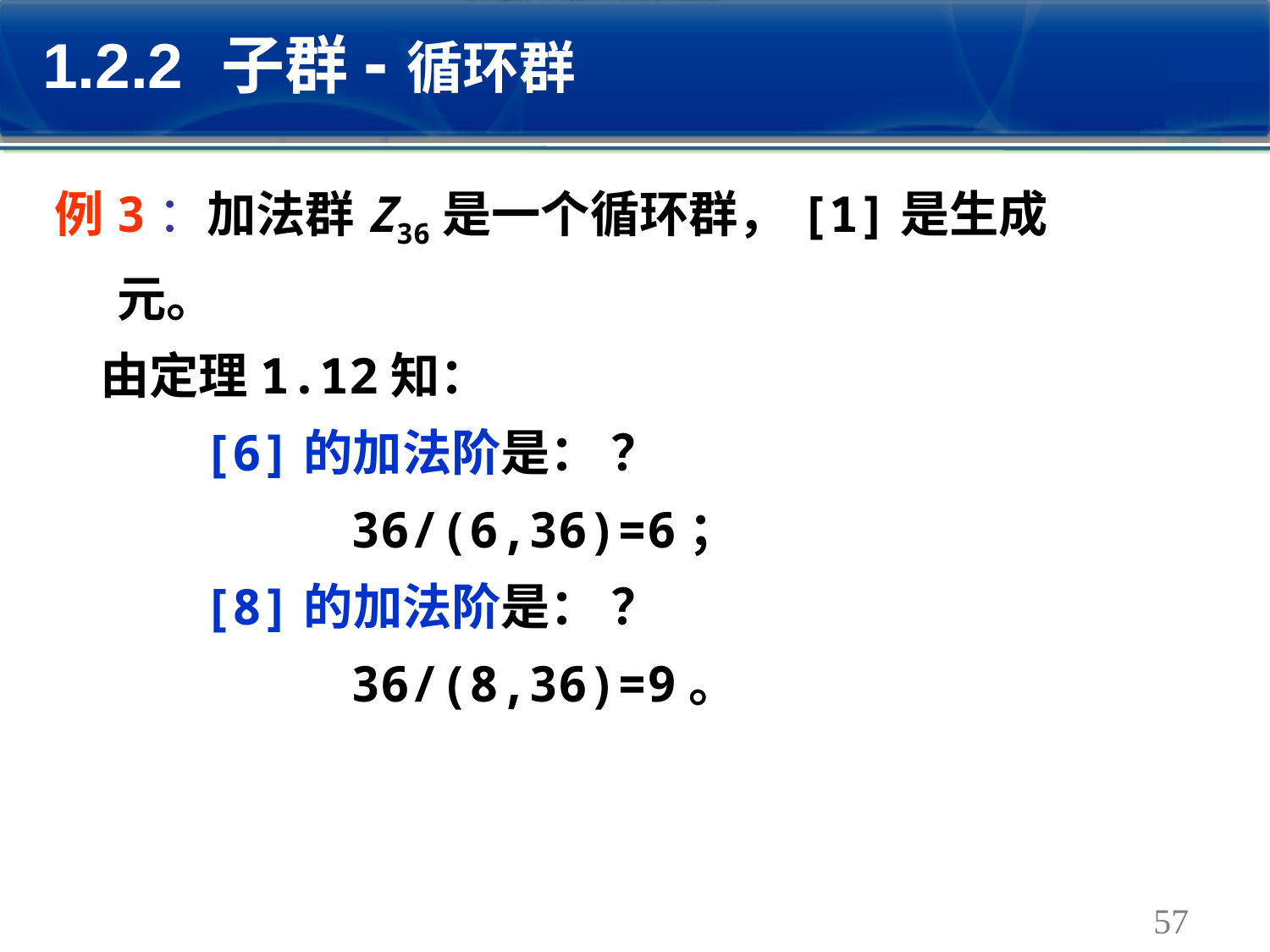

1.2.2 子群-循环群
例3：加法群Z36是一个循环群，[1]是生成元。
   由定理1.12知：
     [6]的加法阶是： ？
          36/(6,36)=6；
     [8]的加法阶是： ？
          36/(8,36)=9。
57